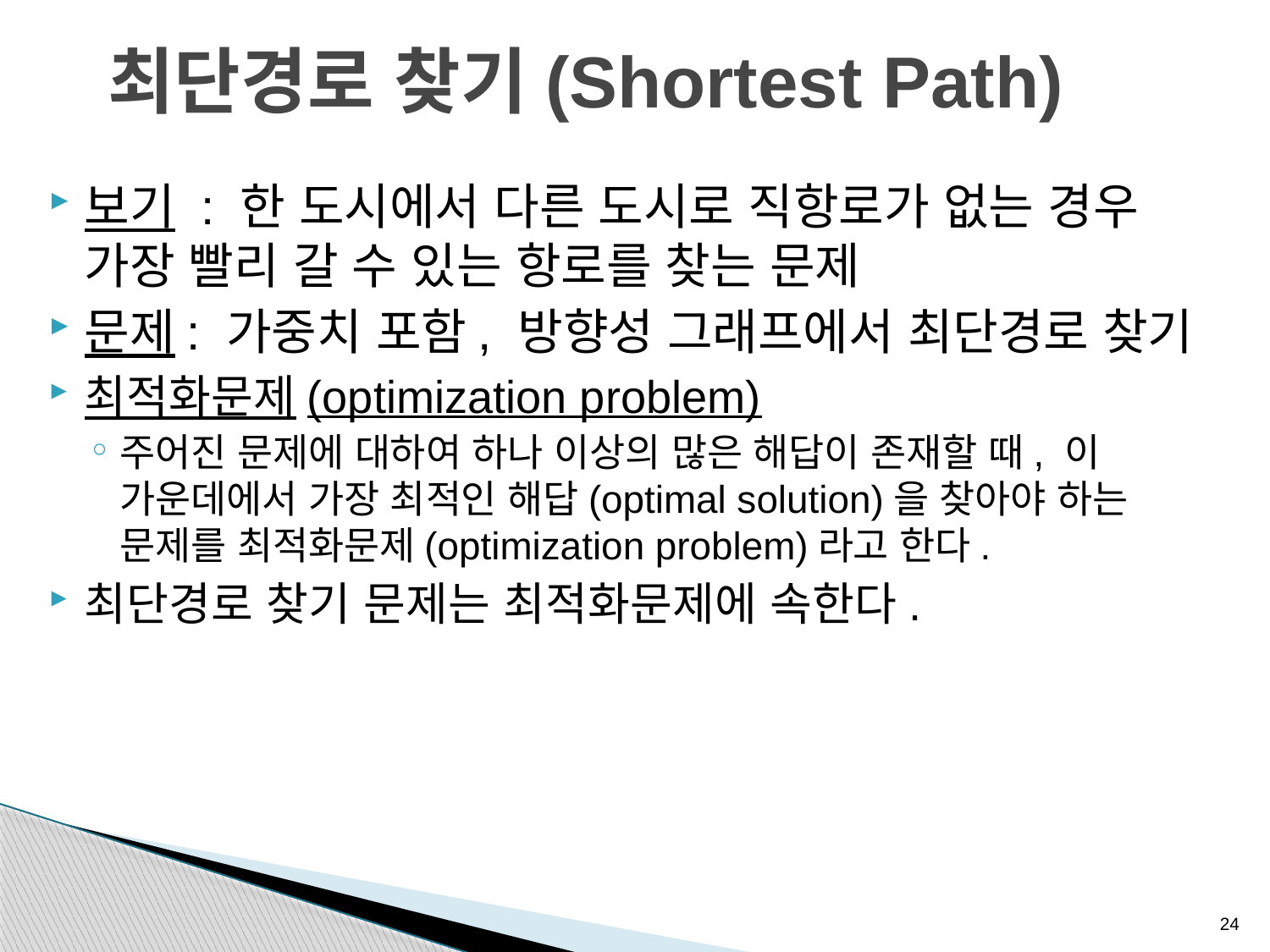

# 최단경로 찾기(Shortest Path)
보기 : 한 도시에서 다른 도시로 직항로가 없는 경우 가장 빨리 갈 수 있는 항로를 찾는 문제
문제: 가중치 포함, 방향성 그래프에서 최단경로 찾기
최적화문제(optimization problem)
주어진 문제에 대하여 하나 이상의 많은 해답이 존재할 때, 이 가운데에서 가장 최적인 해답(optimal solution)을 찾아야 하는 문제를 최적화문제(optimization problem)라고 한다.
최단경로 찾기 문제는 최적화문제에 속한다.

24